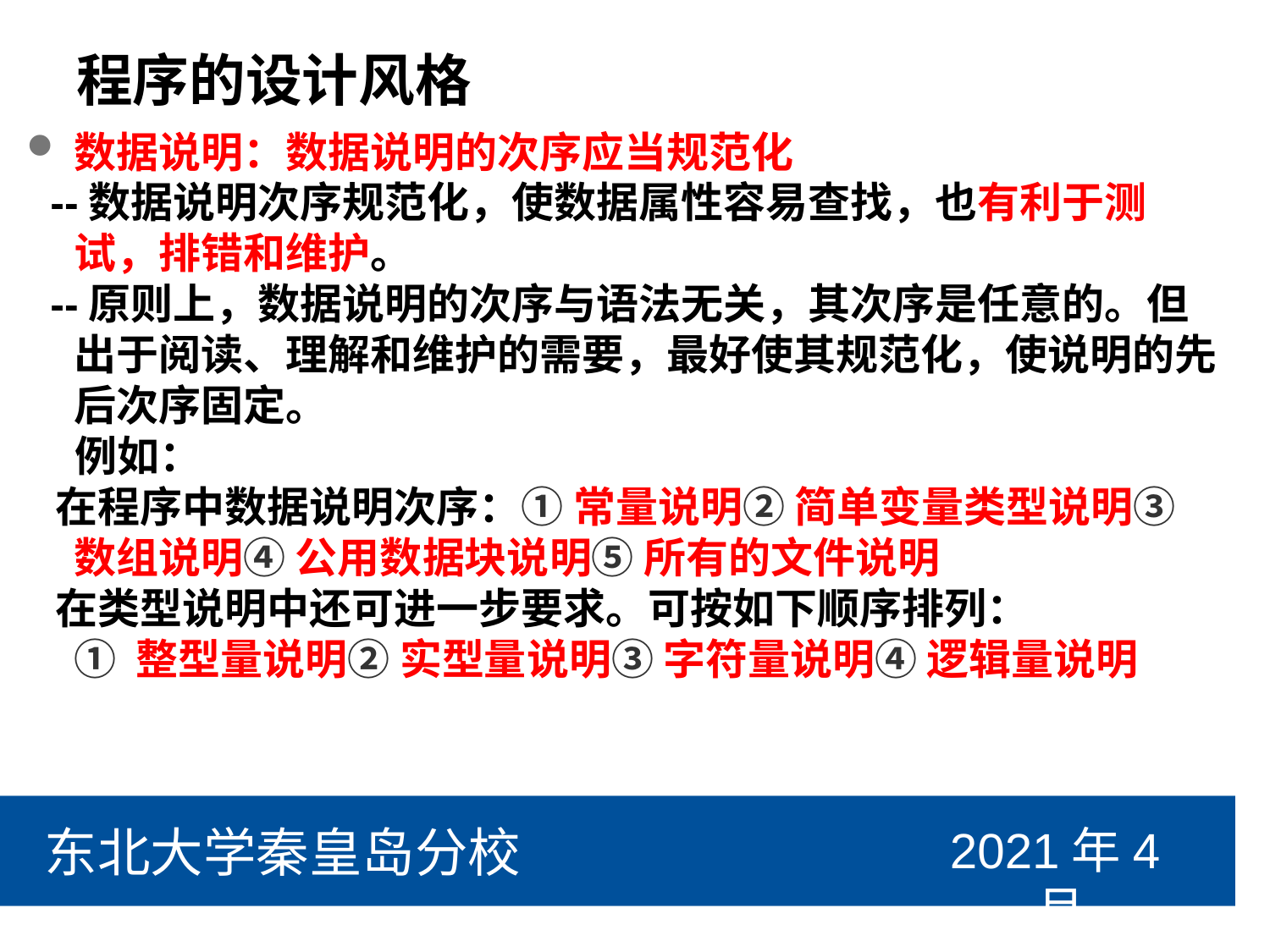

# 程序的设计风格
数据说明：数据说明的次序应当规范化
  --数据说明次序规范化，使数据属性容易查找，也有利于测试，排错和维护。
  --原则上，数据说明的次序与语法无关，其次序是任意的。但出于阅读、理解和维护的需要，最好使其规范化，使说明的先后次序固定。
    例如：
  在程序中数据说明次序：① 常量说明② 简单变量类型说明③ 数组说明④ 公用数据块说明⑤ 所有的文件说明
  在类型说明中还可进一步要求。可按如下顺序排列：
	① 整型量说明② 实型量说明③ 字符量说明④ 逻辑量说明